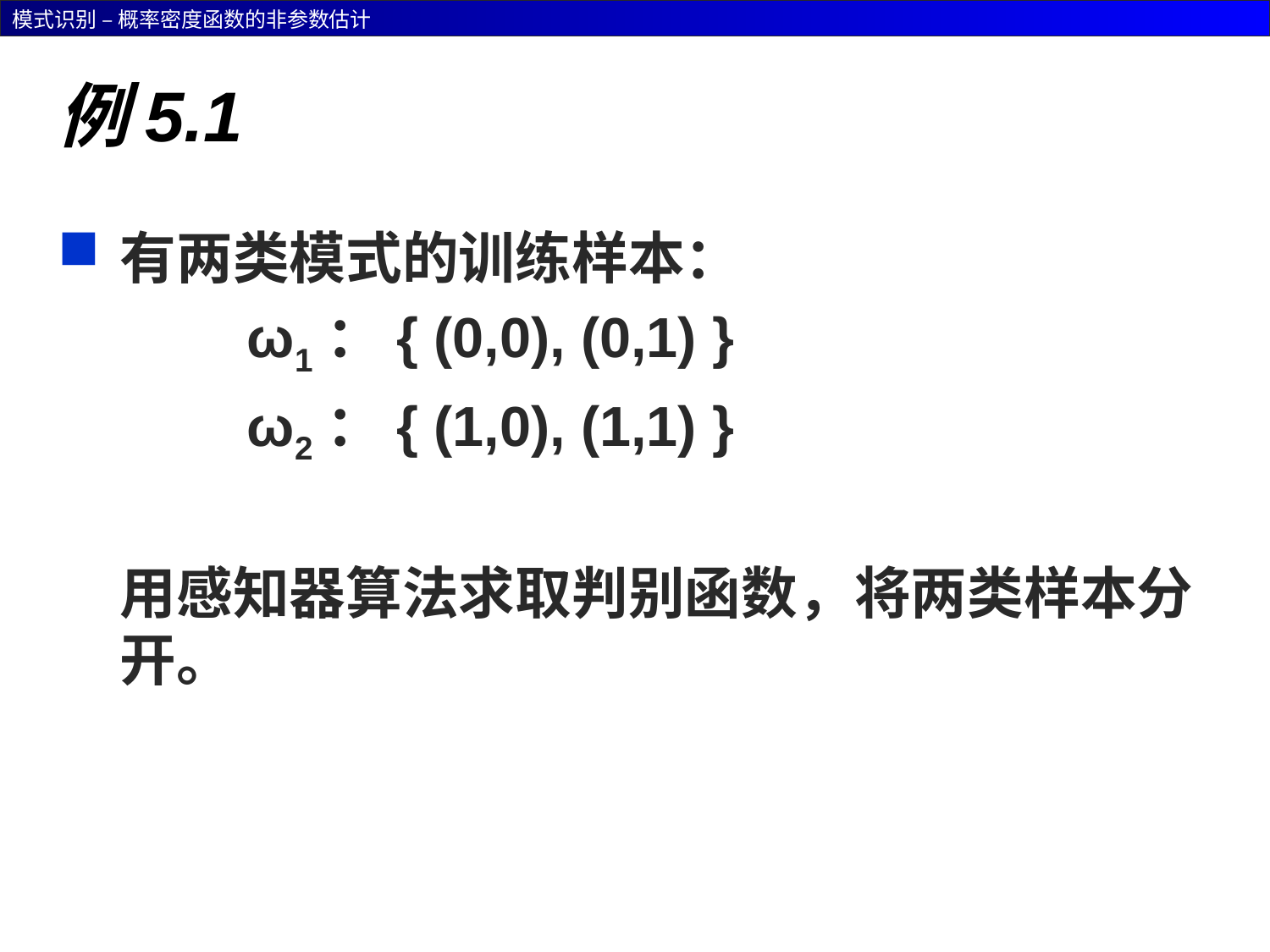

# 例5.1
有两类模式的训练样本：
		ω1：{ (0,0), (0,1) }
		ω2：{ (1,0), (1,1) }

	用感知器算法求取判别函数，将两类样本分开。